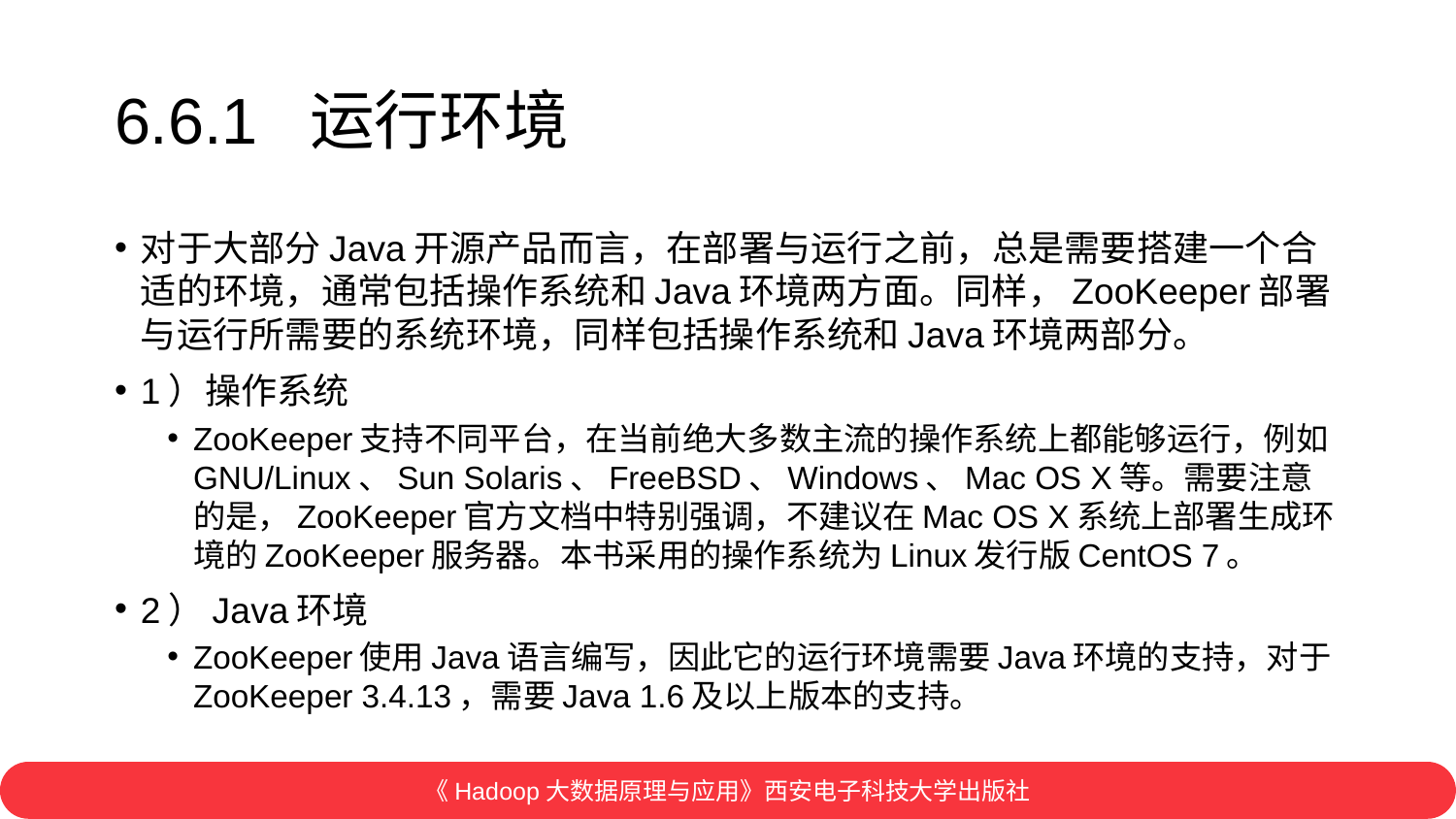

# 6.6.1  运行环境
对于大部分Java开源产品而言，在部署与运行之前，总是需要搭建一个合适的环境，通常包括操作系统和Java环境两方面。同样，ZooKeeper部署与运行所需要的系统环境，同样包括操作系统和Java环境两部分。
1）操作系统
ZooKeeper支持不同平台，在当前绝大多数主流的操作系统上都能够运行，例如GNU/Linux、Sun Solaris、FreeBSD、Windows、Mac OS X等。需要注意的是，ZooKeeper官方文档中特别强调，不建议在Mac OS X系统上部署生成环境的ZooKeeper服务器。本书采用的操作系统为Linux发行版CentOS 7。
2）Java环境
ZooKeeper使用Java语言编写，因此它的运行环境需要Java环境的支持，对于ZooKeeper 3.4.13，需要Java 1.6及以上版本的支持。